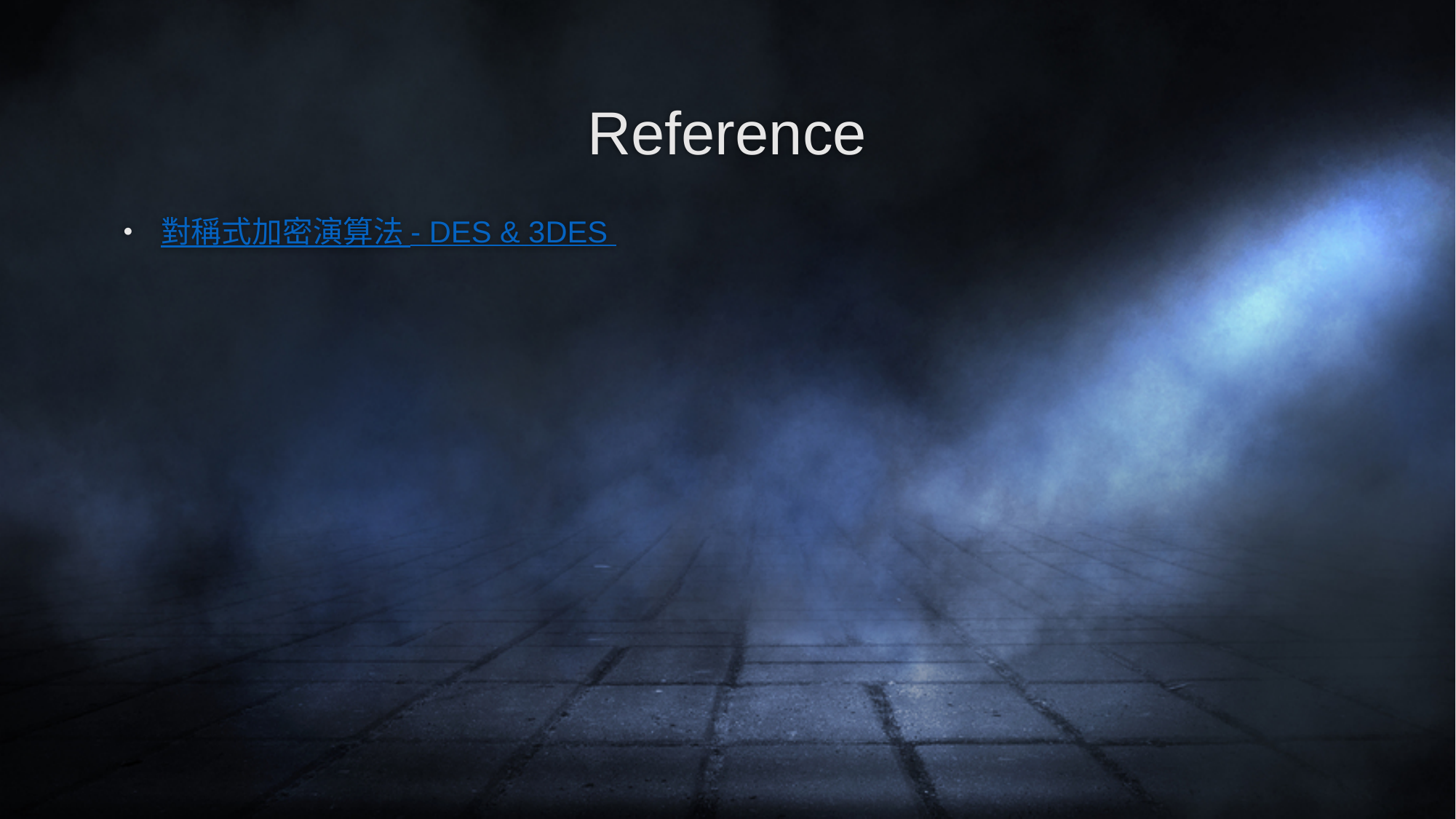

# Reference
對稱式加密演算法 - DES & 3DES